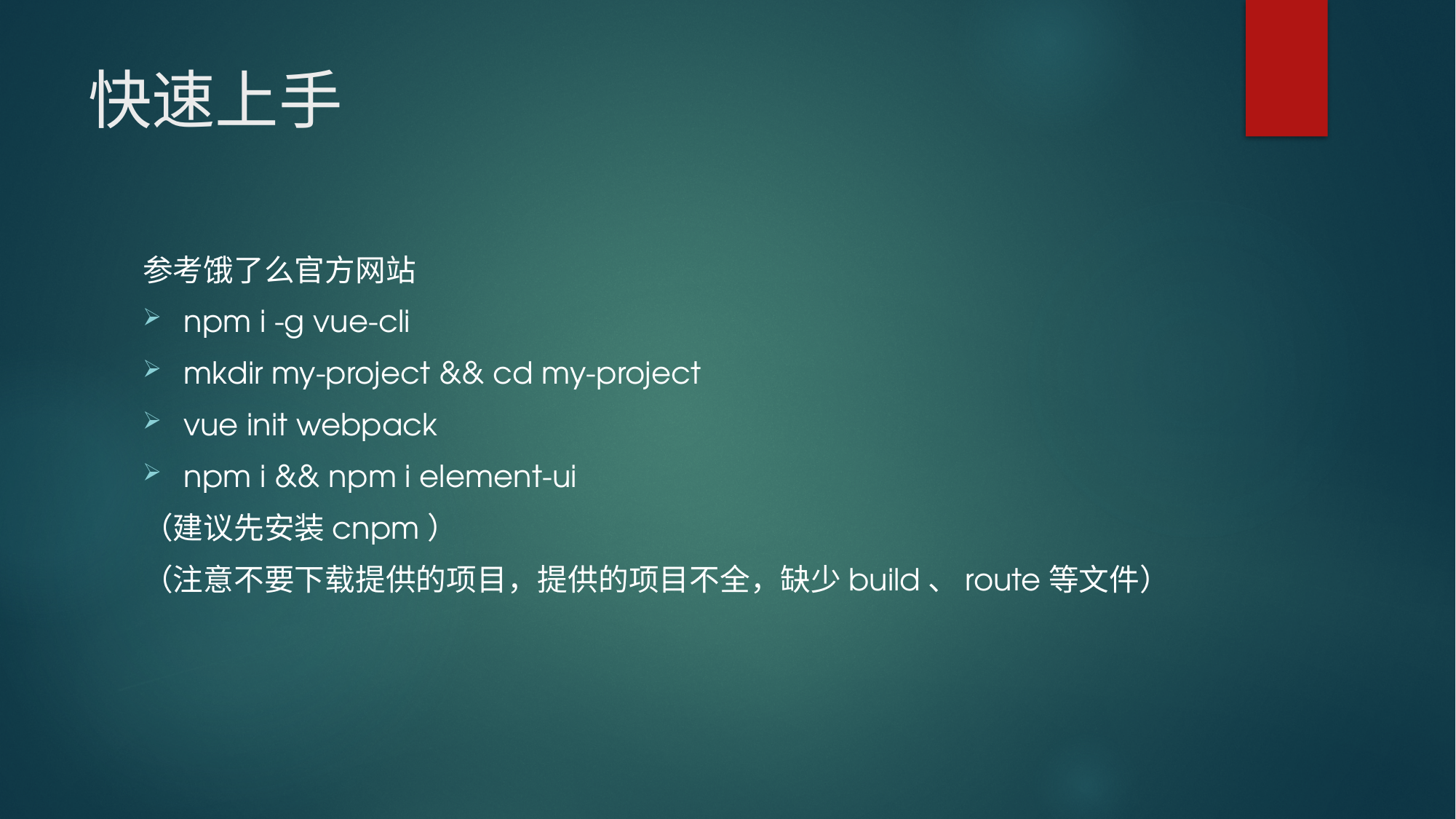

# 快速上手
参考饿了么官方网站
npm i -g vue-cli
mkdir my-project && cd my-project
vue init webpack
npm i && npm i element-ui
（建议先安装cnpm）
（注意不要下载提供的项目，提供的项目不全，缺少build、route等文件）